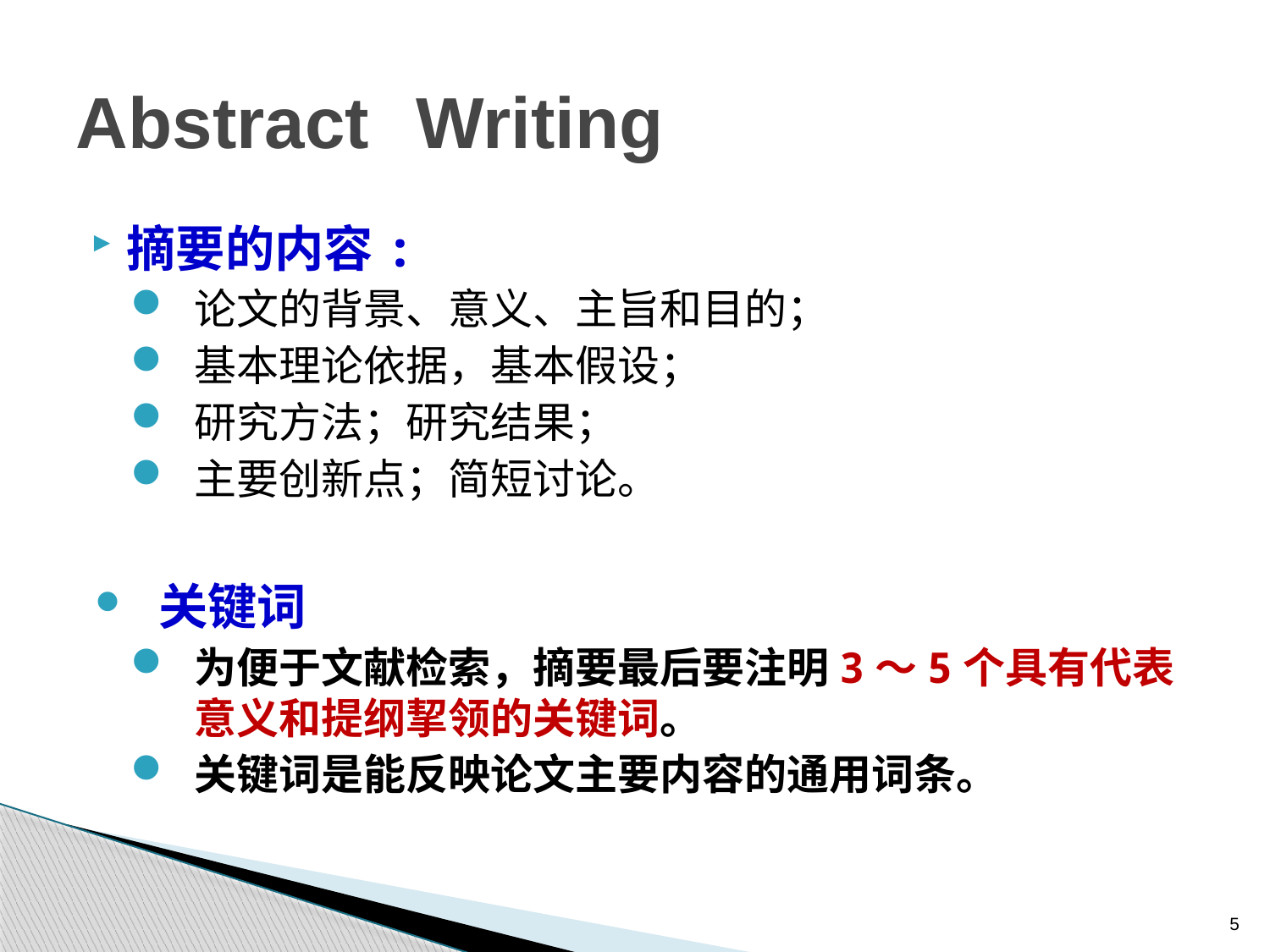

# Abstract Writing
摘要的内容:
论文的背景、意义、主旨和目的；
基本理论依据，基本假设；
研究方法；研究结果；
主要创新点；简短讨论。

关键词
为便于文献检索，摘要最后要注明3～5个具有代表意义和提纲挈领的关键词。
关键词是能反映论文主要内容的通用词条。

5